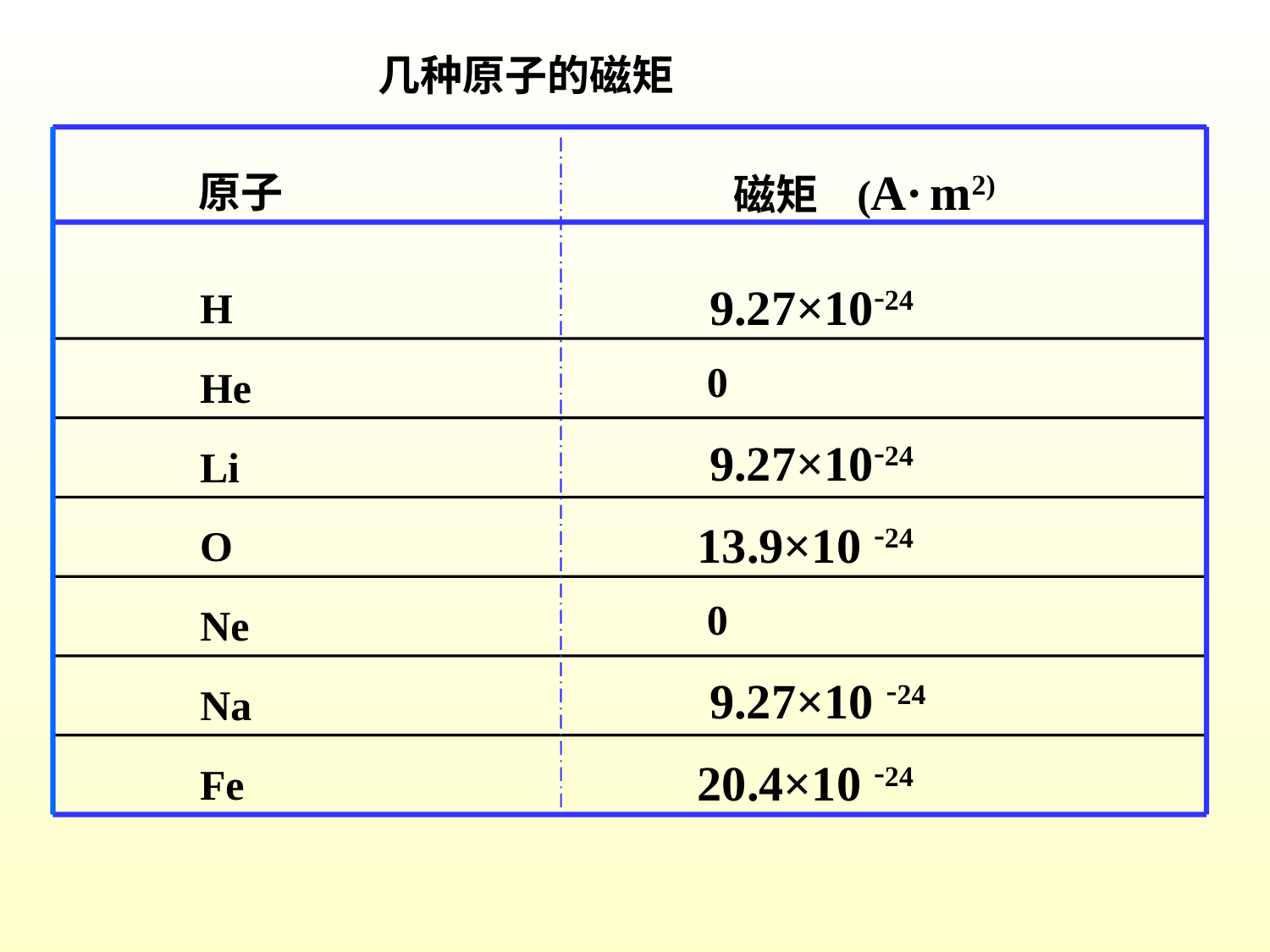

几种原子的磁矩

磁矩   (A· m2)
原子

9.27×10-24
H

0
He

9.27×10-24
Li

13.9×10 -24
O

0
Ne

9.27×10 -24
Na

20.4×10 -24
Fe